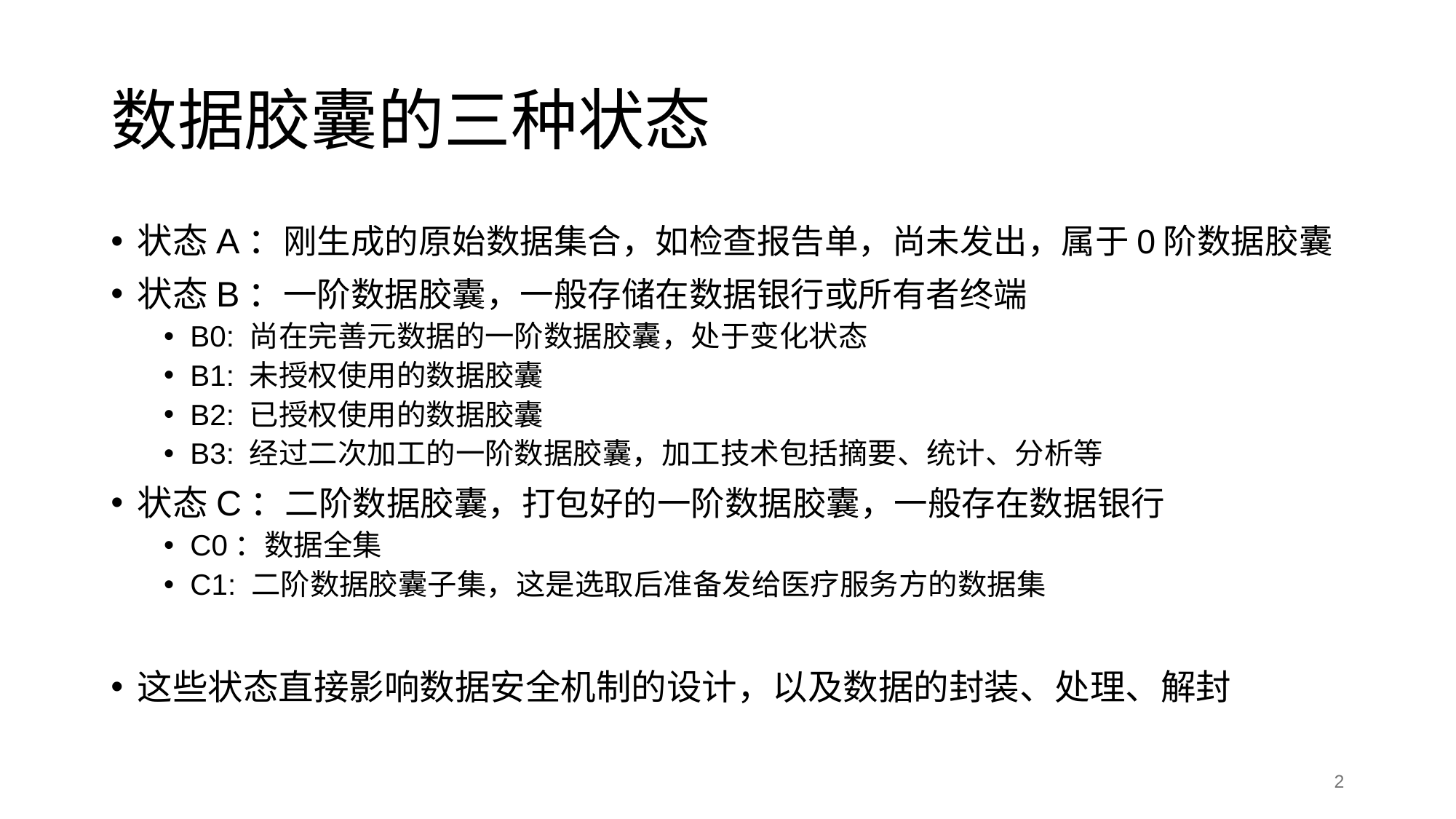

# 数据胶囊的三种状态
状态A：刚生成的原始数据集合，如检查报告单，尚未发出，属于0阶数据胶囊
状态B：一阶数据胶囊，一般存储在数据银行或所有者终端
B0: 尚在完善元数据的一阶数据胶囊，处于变化状态
B1: 未授权使用的数据胶囊
B2: 已授权使用的数据胶囊
B3: 经过二次加工的一阶数据胶囊，加工技术包括摘要、统计、分析等
状态C：二阶数据胶囊，打包好的一阶数据胶囊，一般存在数据银行
C0：数据全集
C1: 二阶数据胶囊子集，这是选取后准备发给医疗服务方的数据集

这些状态直接影响数据安全机制的设计，以及数据的封装、处理、解封
2